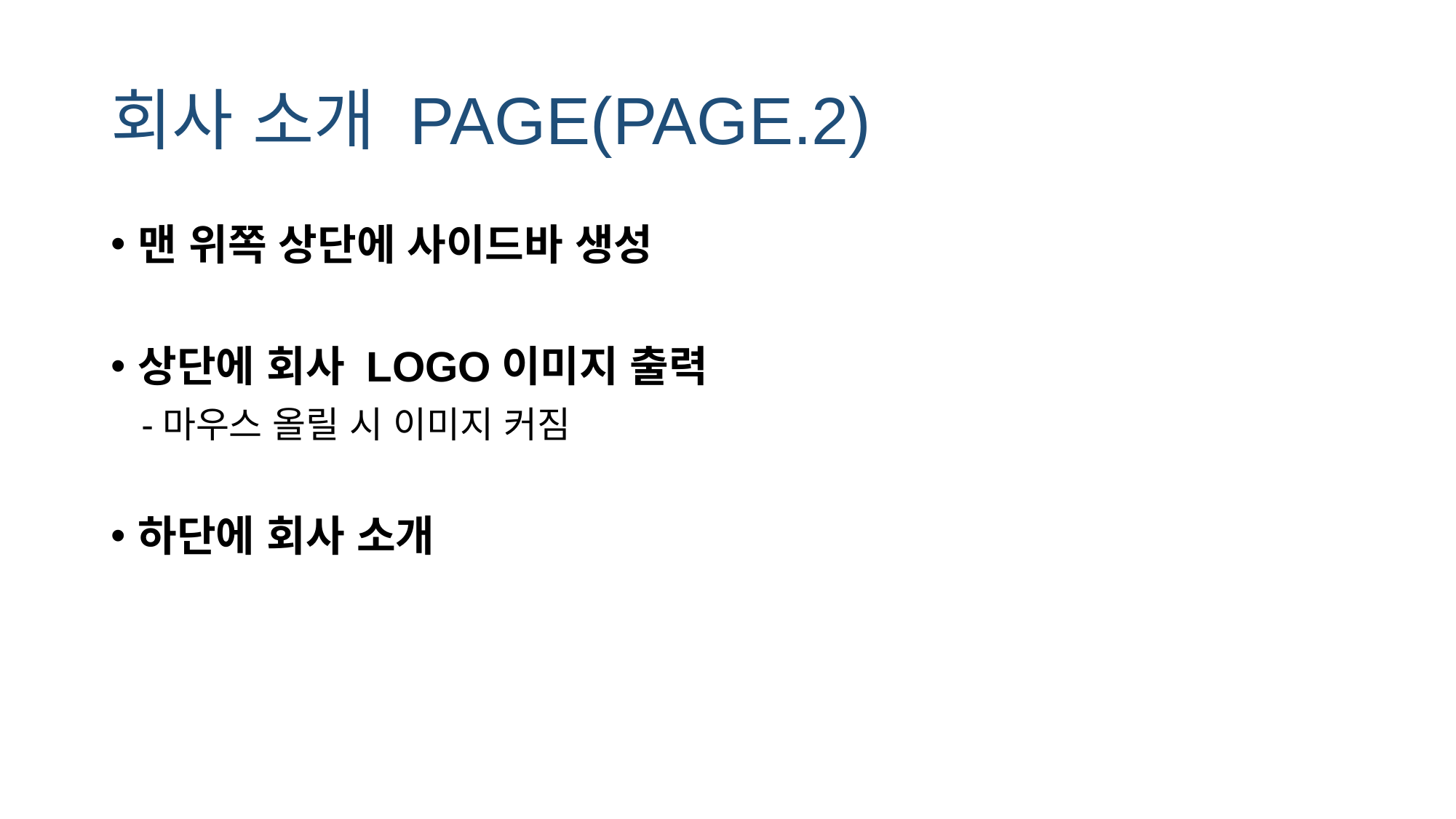

# 회사 소개 PAGE(PAGE.2)
맨 위쪽 상단에 사이드바 생성

상단에 회사 LOGO이미지 출력
   -마우스 올릴 시 이미지 커짐

하단에 회사 소개